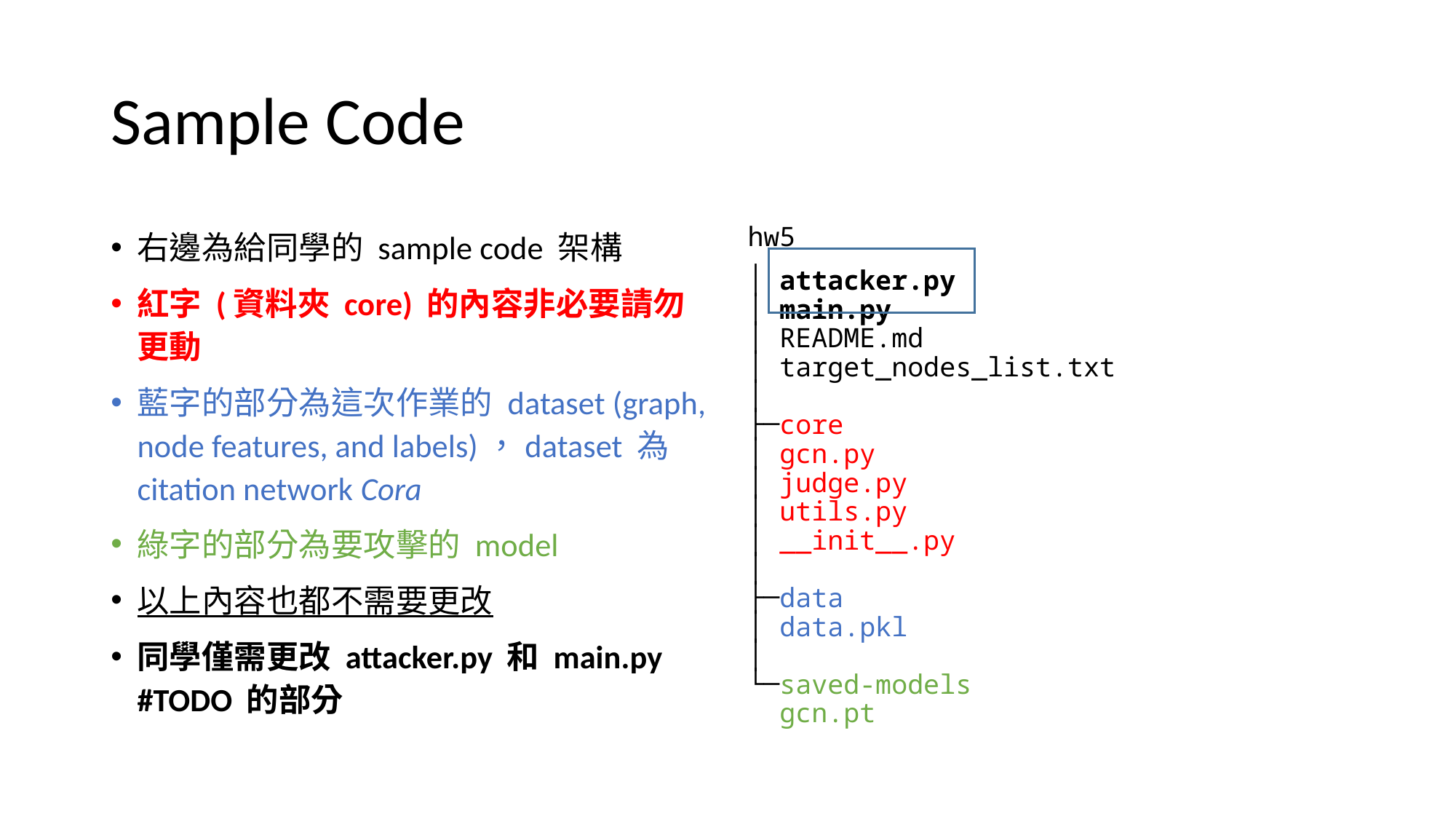

# Sample Code
右邊為給同學的 sample code 架構
紅字 (資料夾 core) 的內容非必要請勿更動
藍字的部分為這次作業的 dataset (graph, node features, and labels)，dataset 為 citation network Cora
綠字的部分為要攻擊的 model
以上內容也都不需要更改
同學僅需更改 attacker.py 和 main.py #TODO 的部分
hw5
│ attacker.py
│ main.py
│ README.md
│ target_nodes_list.txt
│
├─core
│ gcn.py
│ judge.py
│ utils.py
│ __init__.py
│
├─data
│ data.pkl
│
└─saved-models
  gcn.pt